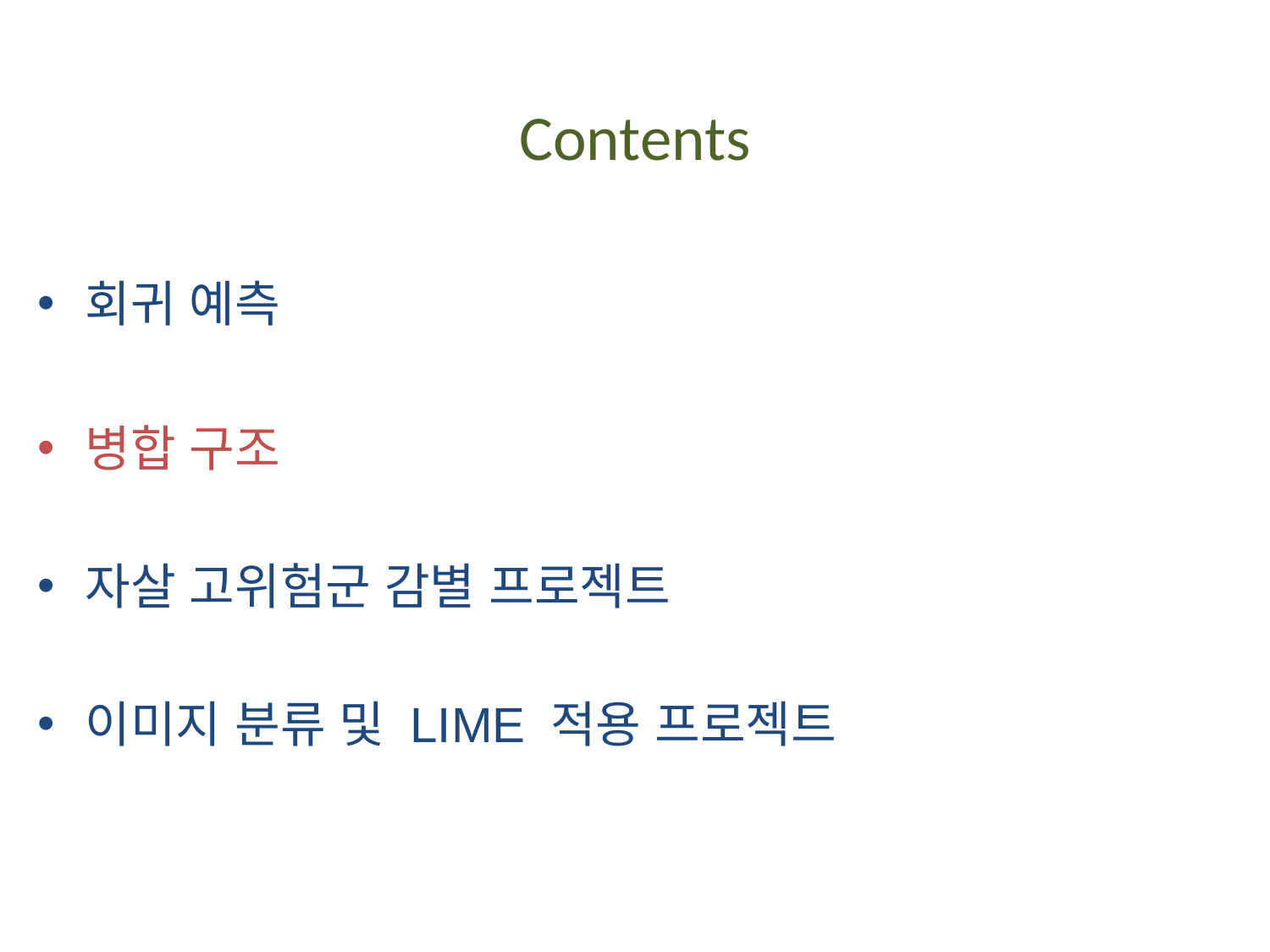

# Contents
회귀 예측

병합 구조

자살 고위험군 감별 프로젝트

이미지 분류 및 LIME 적용 프로젝트